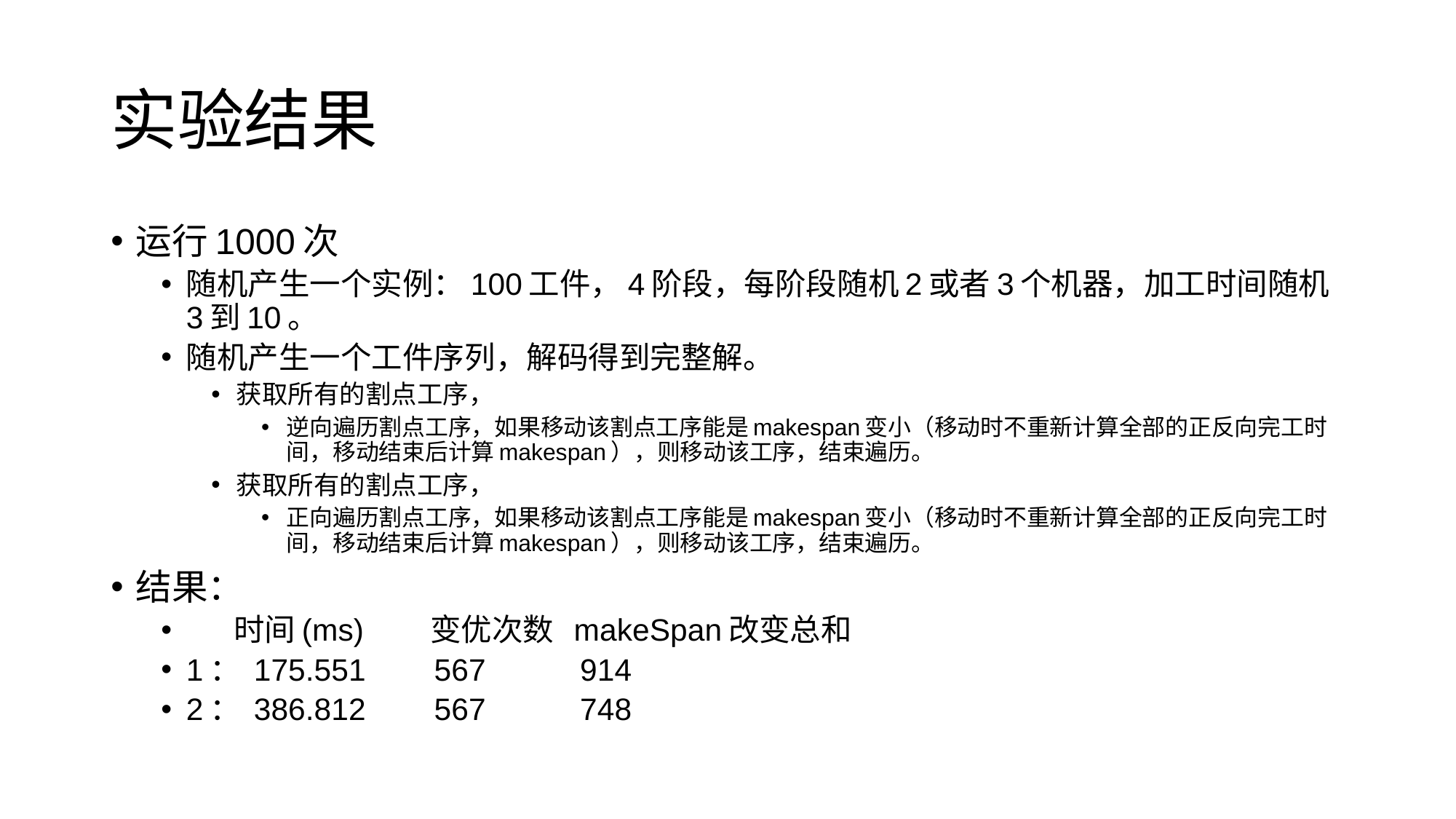

# 实验结果
运行1000次
随机产生一个实例：100工件，4阶段，每阶段随机2或者3个机器，加工时间随机3到10。
随机产生一个工件序列，解码得到完整解。
获取所有的割点工序，
逆向遍历割点工序，如果移动该割点工序能是makespan变小（移动时不重新计算全部的正反向完工时间，移动结束后计算makespan），则移动该工序，结束遍历。
获取所有的割点工序，
正向遍历割点工序，如果移动该割点工序能是makespan变小（移动时不重新计算全部的正反向完工时间，移动结束后计算makespan），则移动该工序，结束遍历。
结果：
      时间(ms)       变优次数  makeSpan改变总和
1： 175.551        567           914
2： 386.812        567           748